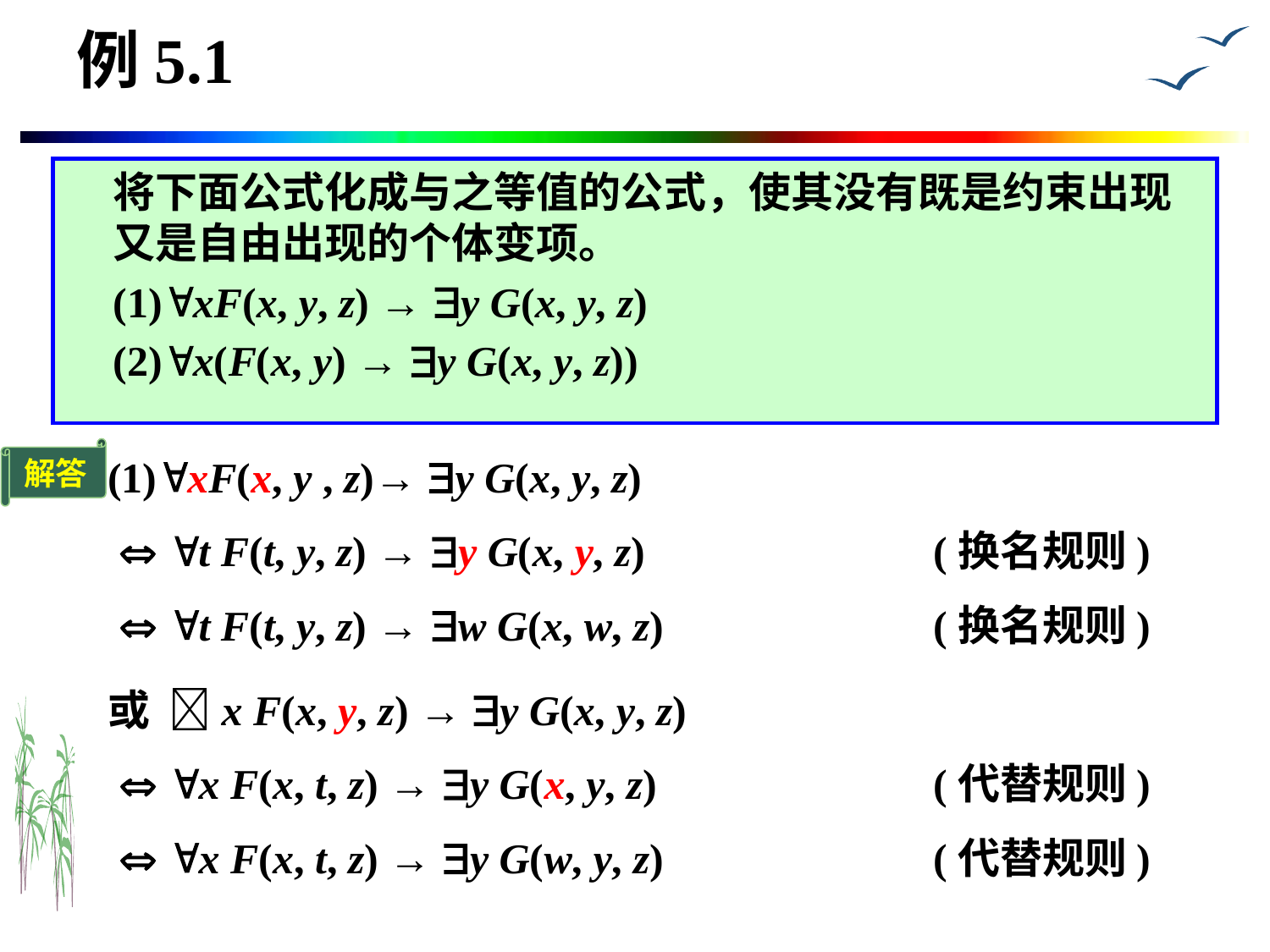

# 例5.1
	将下面公式化成与之等值的公式，使其没有既是约束出现又是自由出现的个体变项。
	(1)∀xF(x, y, z) → ∃y G(x, y, z)
	(2)∀x(F(x, y) → ∃y G(x, y, z))
解答
(1)∀xF(x, y , z)→ ∃y G(x, y, z)
  ⇔ ∀t F(t, y, z) → ∃y G(x, y, z)
(换名规则)
 ⇔ ∀t F(t, y, z) → ∃w G(x, w, z)
(换名规则)
或  ∀x F(x, y, z) → ∃y G(x, y, z)
 ⇔ ∀x F(x, t, z) → ∃y G(x, y, z)
(代替规则)
 ⇔ ∀x F(x, t, z) → ∃y G(w, y, z)
(代替规则)